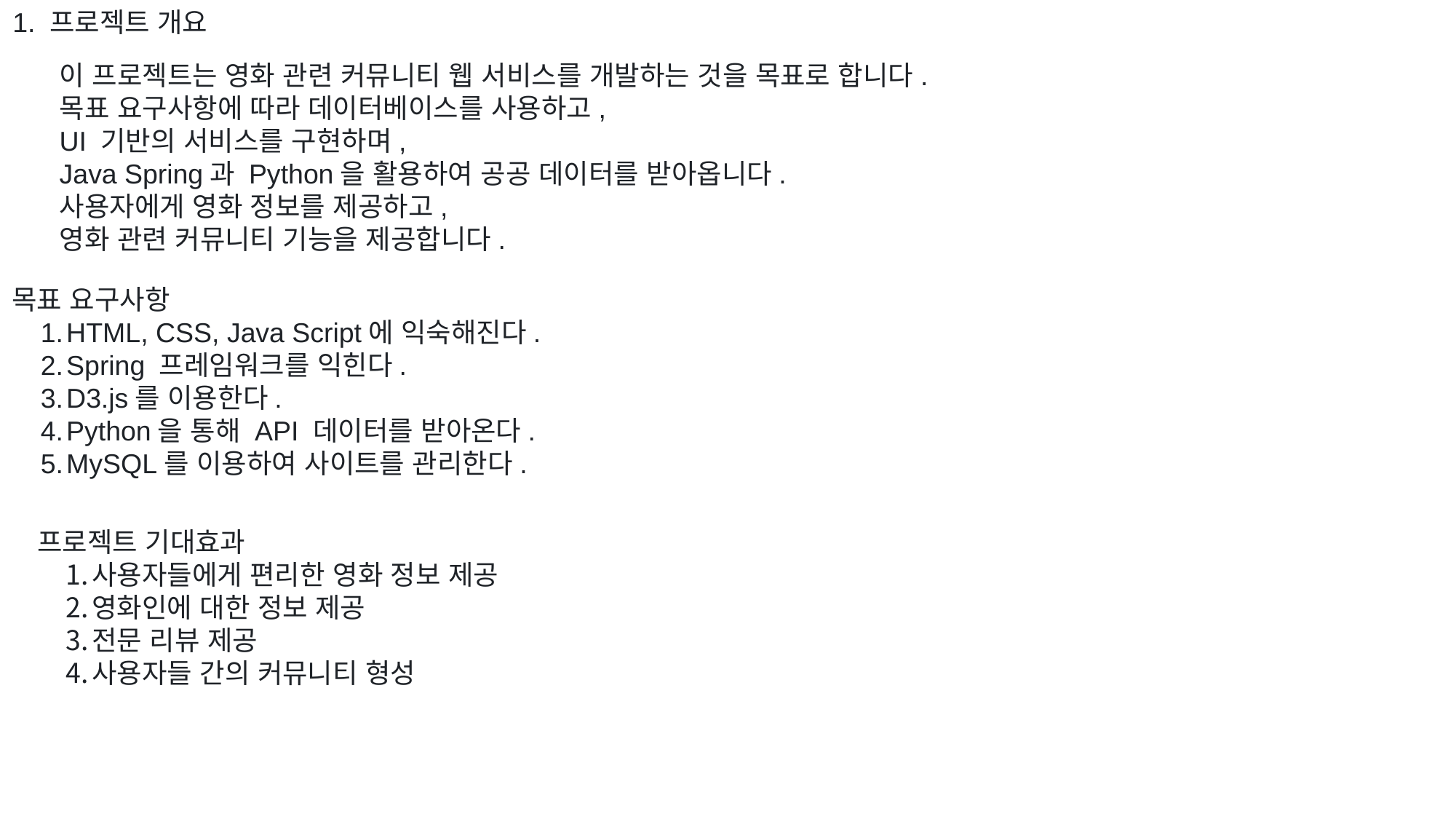

1. 프로젝트 개요
이 프로젝트는 영화 관련 커뮤니티 웹 서비스를 개발하는 것을 목표로 합니다.
목표 요구사항에 따라 데이터베이스를 사용하고,
UI 기반의 서비스를 구현하며,
Java Spring과 Python을 활용하여 공공 데이터를 받아옵니다.
사용자에게 영화 정보를 제공하고,
영화 관련 커뮤니티 기능을 제공합니다.
목표 요구사항
HTML, CSS, Java Script에 익숙해진다.
Spring 프레임워크를 익힌다.
D3.js를 이용한다.
Python을 통해 API 데이터를 받아온다.
MySQL를 이용하여 사이트를 관리한다.

프로젝트 기대효과
사용자들에게 편리한 영화 정보 제공
영화인에 대한 정보 제공
전문 리뷰 제공
사용자들 간의 커뮤니티 형성